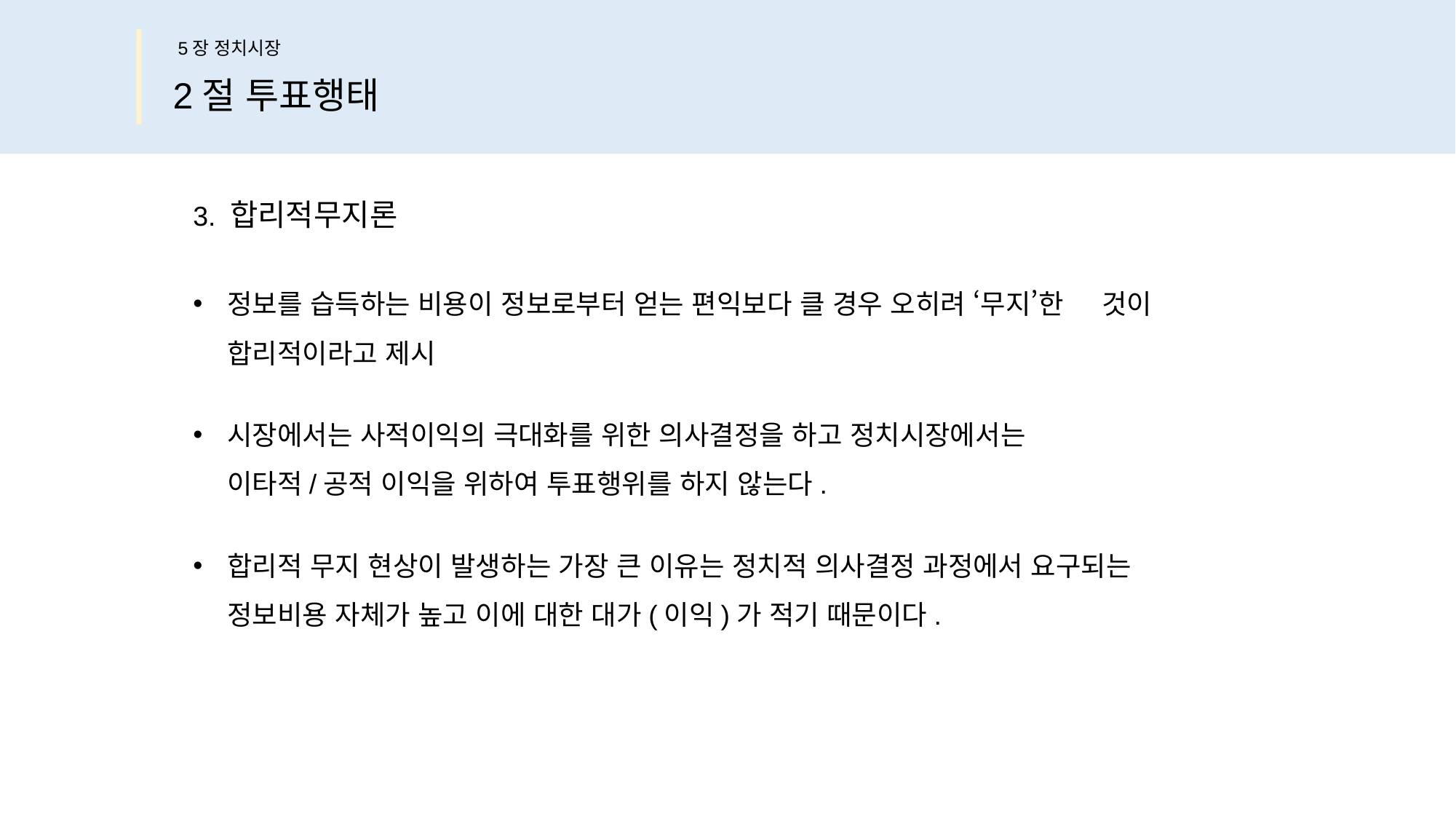

5장 정치시장
2절 투표행태
3. 합리적무지론

정보를 습득하는 비용이 정보로부터 얻는 편익보다 클 경우 오히려 ‘무지’한     것이 합리적이라고 제시

시장에서는 사적이익의 극대화를 위한 의사결정을 하고 정치시장에서는               이타적/공적 이익을 위하여 투표행위를 하지 않는다.

합리적 무지 현상이 발생하는 가장 큰 이유는 정치적 의사결정 과정에서 요구되는 정보비용 자체가 높고 이에 대한 대가(이익)가 적기 때문이다.